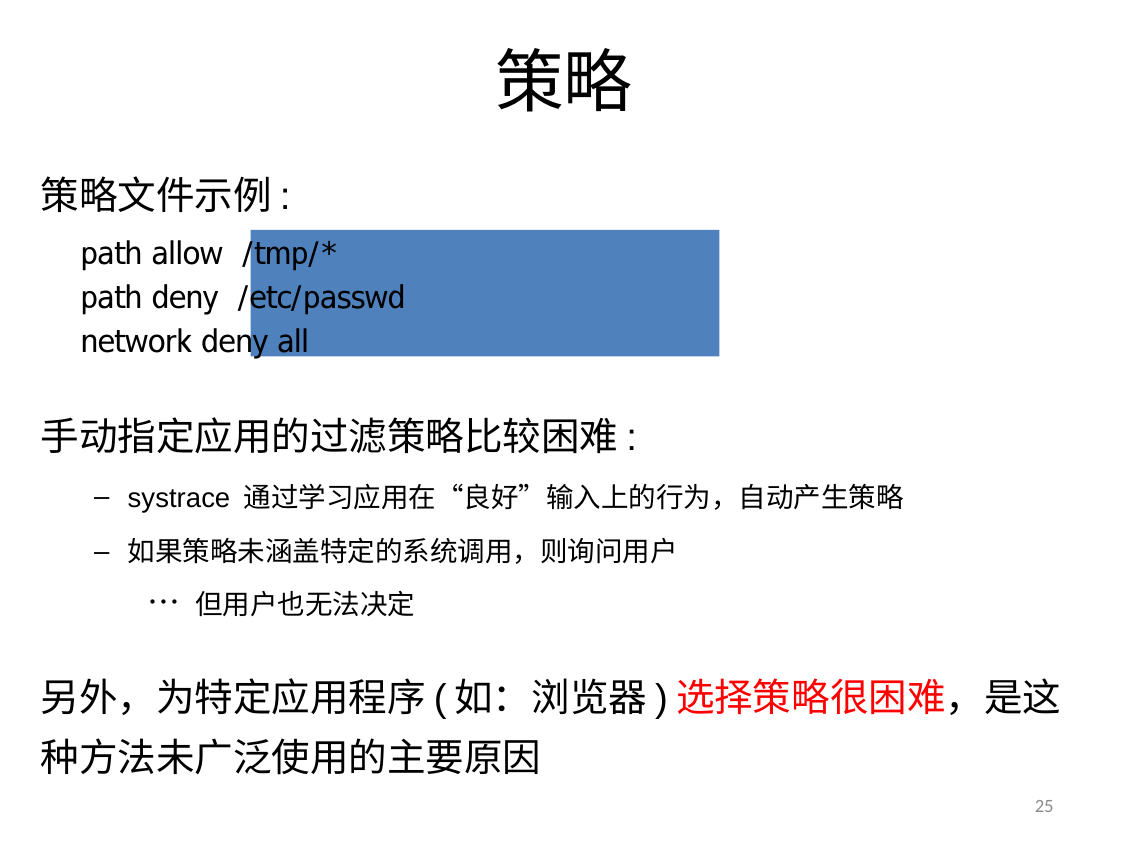

# 策略
策略文件示例:
			path allow  /tmp/*
			path deny  /etc/passwd
			network deny all

手动指定应用的过滤策略比较困难:
systrace 通过学习应用在“良好”输入上的行为，自动产生策略
如果策略未涵盖特定的系统调用，则询问用户
… 但用户也无法决定
另外，为特定应用程序(如：浏览器)选择策略很困难，是这种方法未广泛使用的主要原因

25